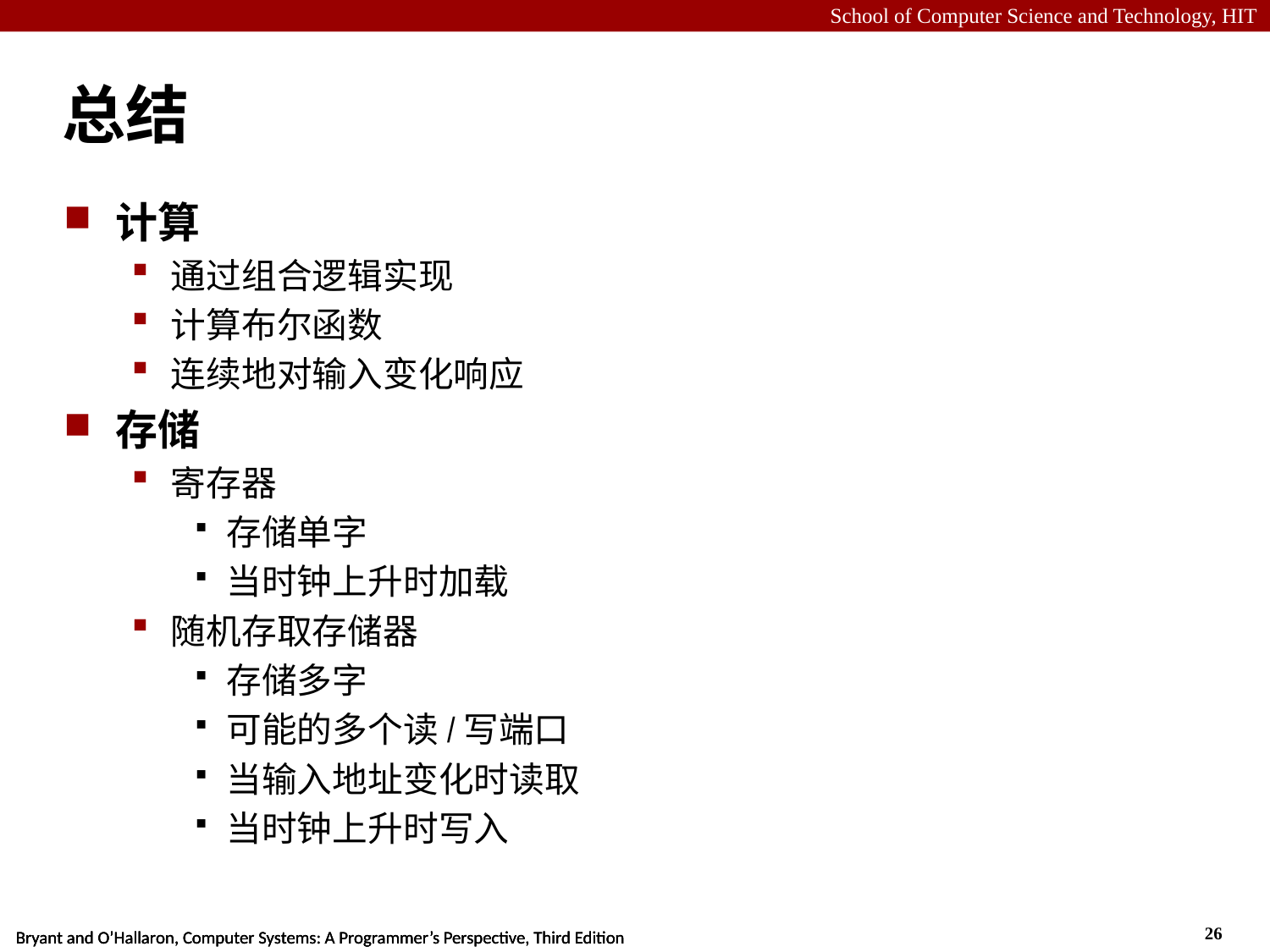

# 总结
计算
通过组合逻辑实现
计算布尔函数
连续地对输入变化响应
存储
寄存器
存储单字
当时钟上升时加载
随机存取存储器
存储多字
可能的多个读/写端口
当输入地址变化时读取
当时钟上升时写入